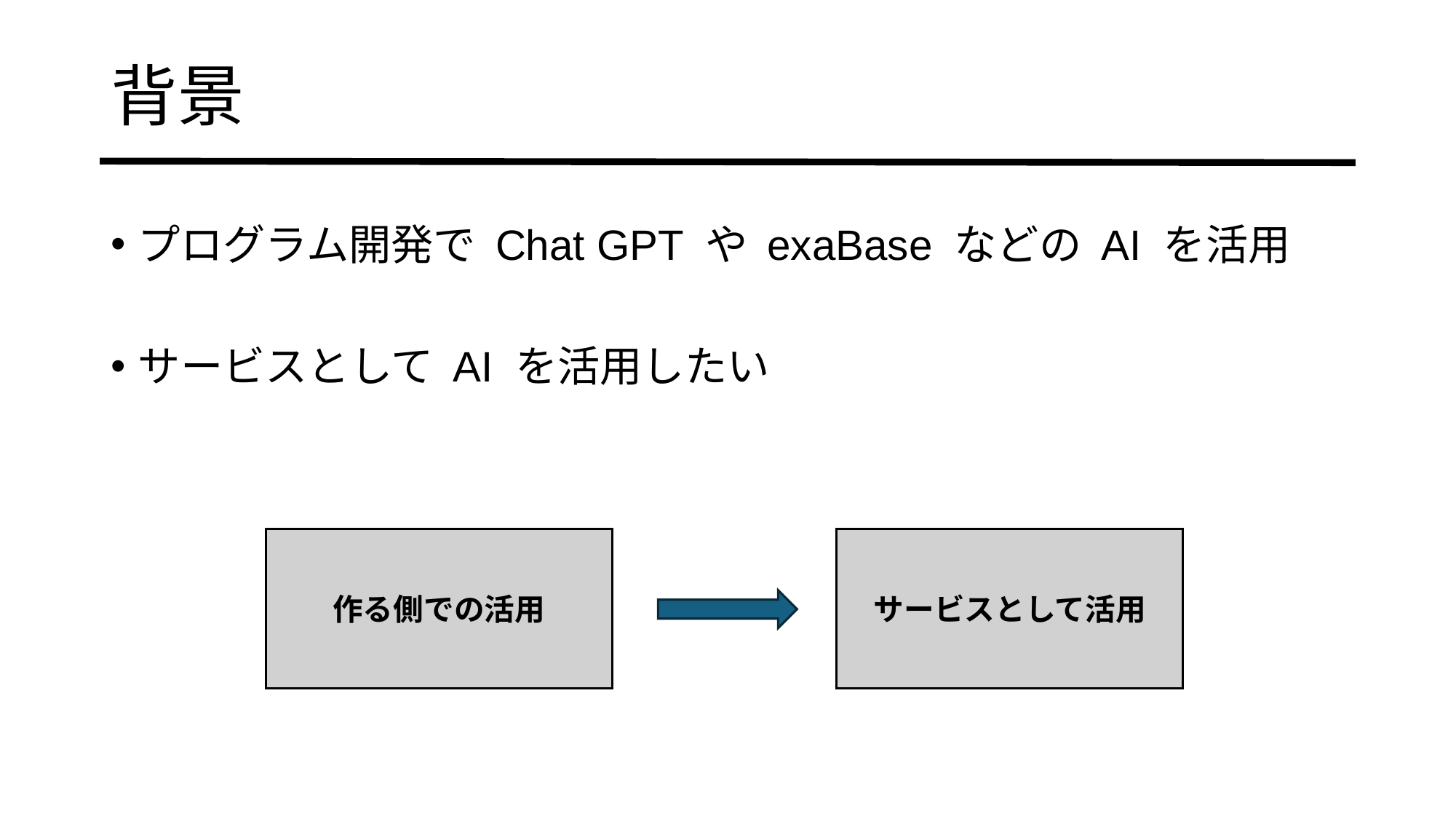

# 背景
プログラム開発で Chat GPT や exaBase などの AI を活用

サービスとして AI を活用したい
サービスとして活用
作る側での活用